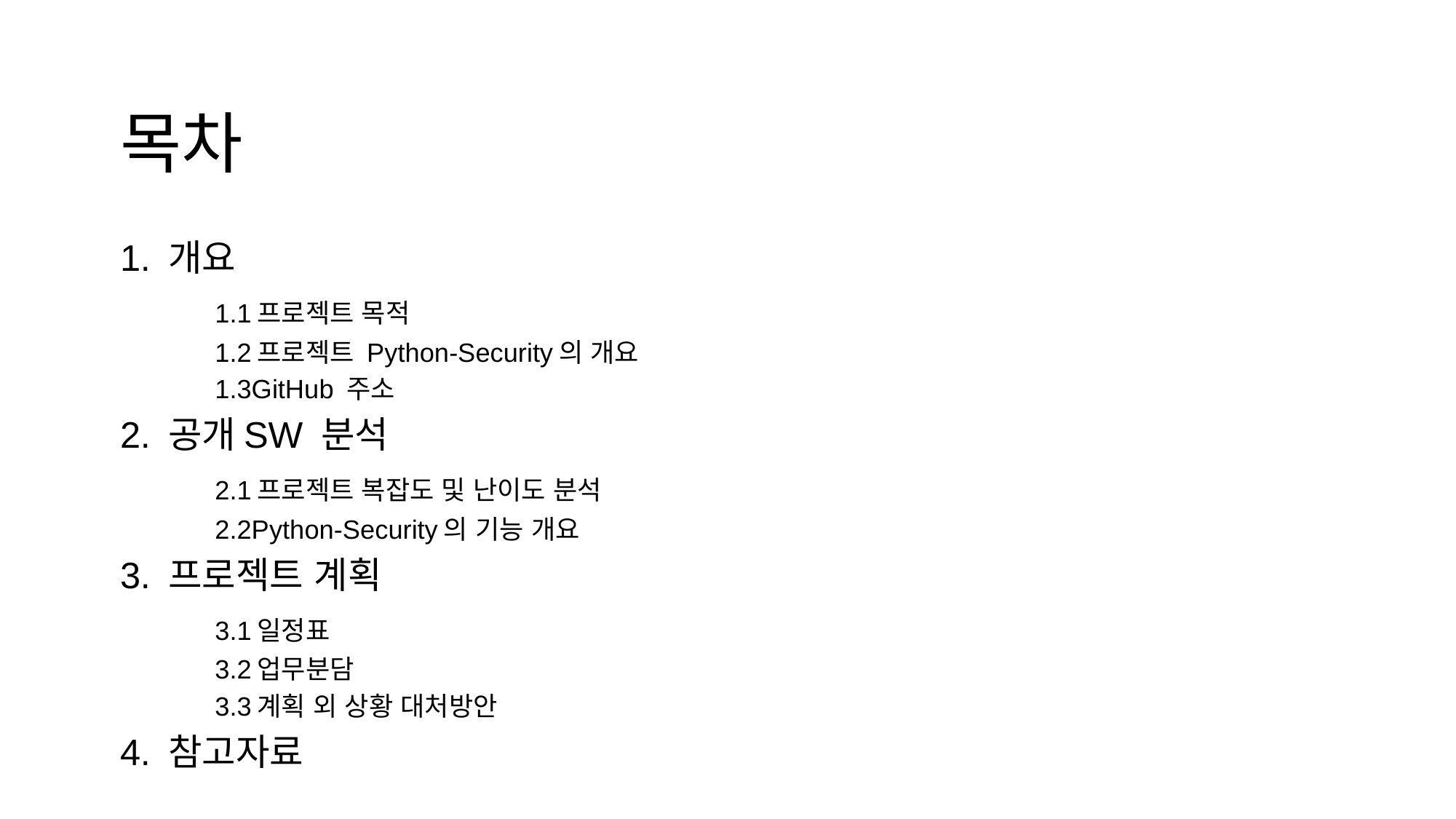

# 목차
1. 개요
	1.1프로젝트 목적
	1.2프로젝트 Python-Security의 개요
	1.3GitHub 주소
2. 공개SW 분석
	2.1프로젝트 복잡도 및 난이도 분석
	2.2Python-Security의 기능 개요
3. 프로젝트 계획
	3.1일정표
	3.2업무분담
	3.3계획 외 상황 대처방안
4. 참고자료